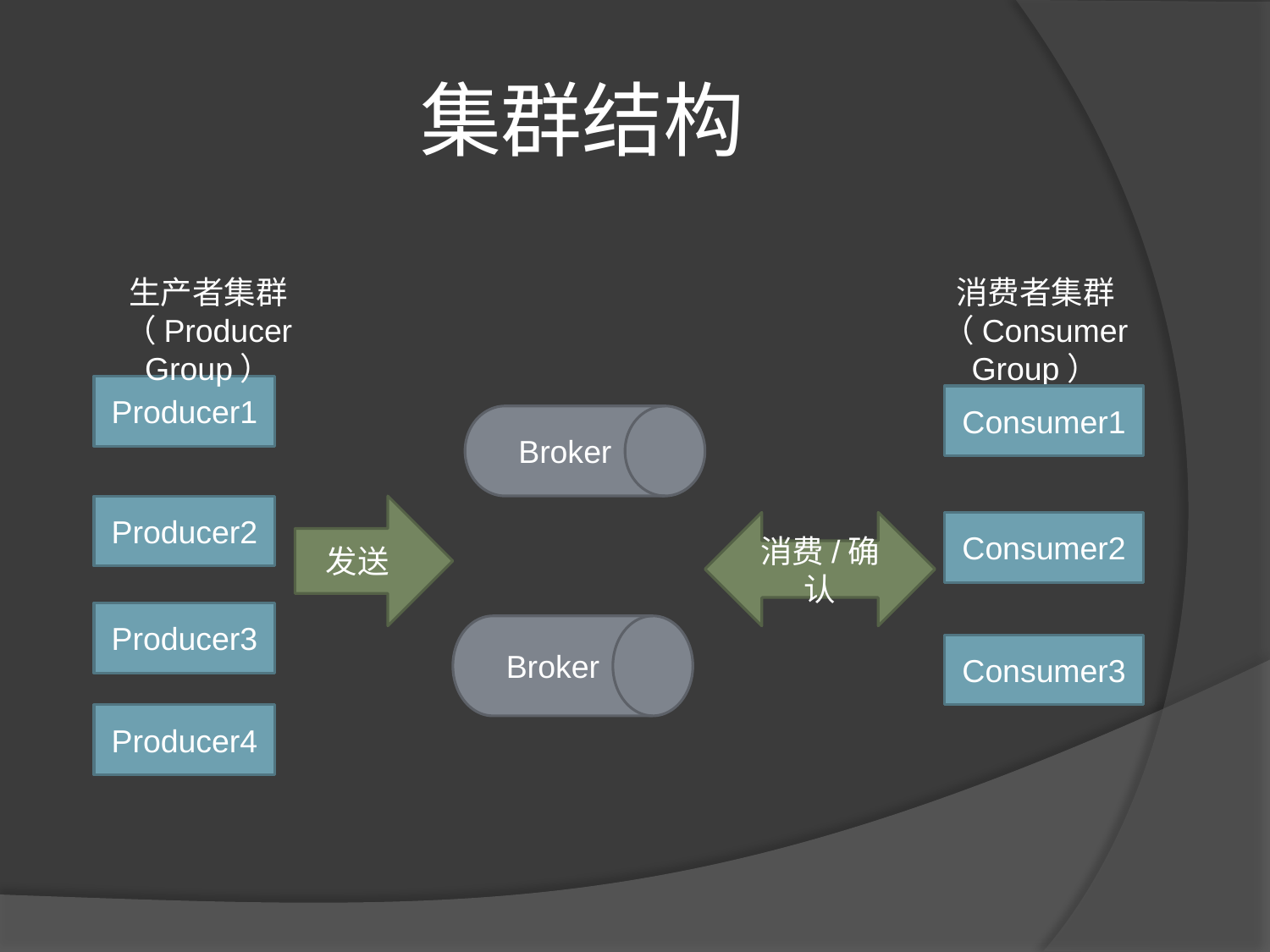

# 集群结构
消费者集群（Consumer Group）
生产者集群（Producer Group）
Producer1
Consumer1
Broker
发送
Producer2
Consumer2
消费/确认
Producer3
Broker
Consumer3
Producer4